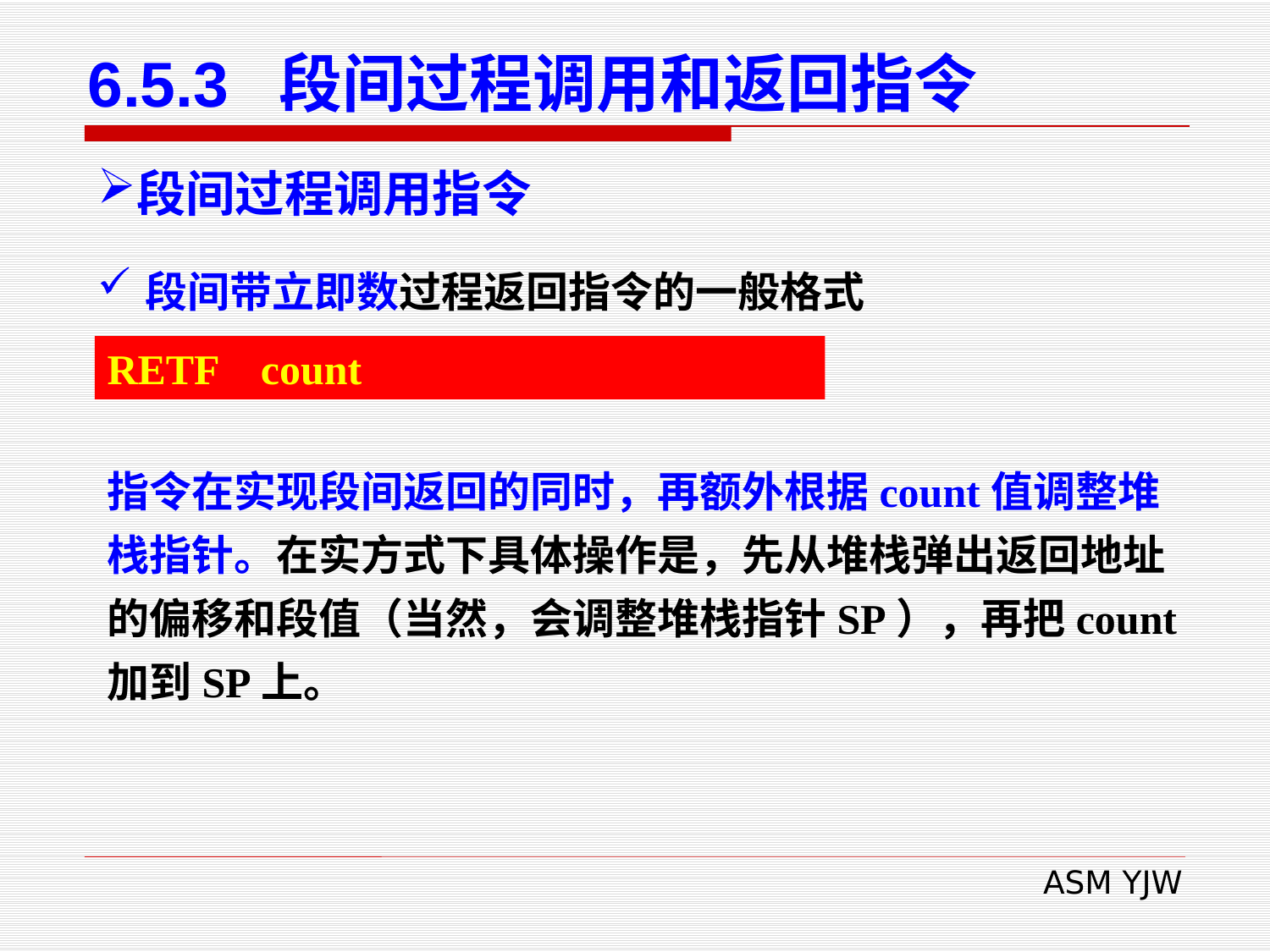

# 6.5.3  段间过程调用和返回指令
段间过程调用指令
段间带立即数过程返回指令的一般格式
RETF    count
指令在实现段间返回的同时，再额外根据count值调整堆栈指针。在实方式下具体操作是，先从堆栈弹出返回地址的偏移和段值（当然，会调整堆栈指针SP），再把count加到SP上。